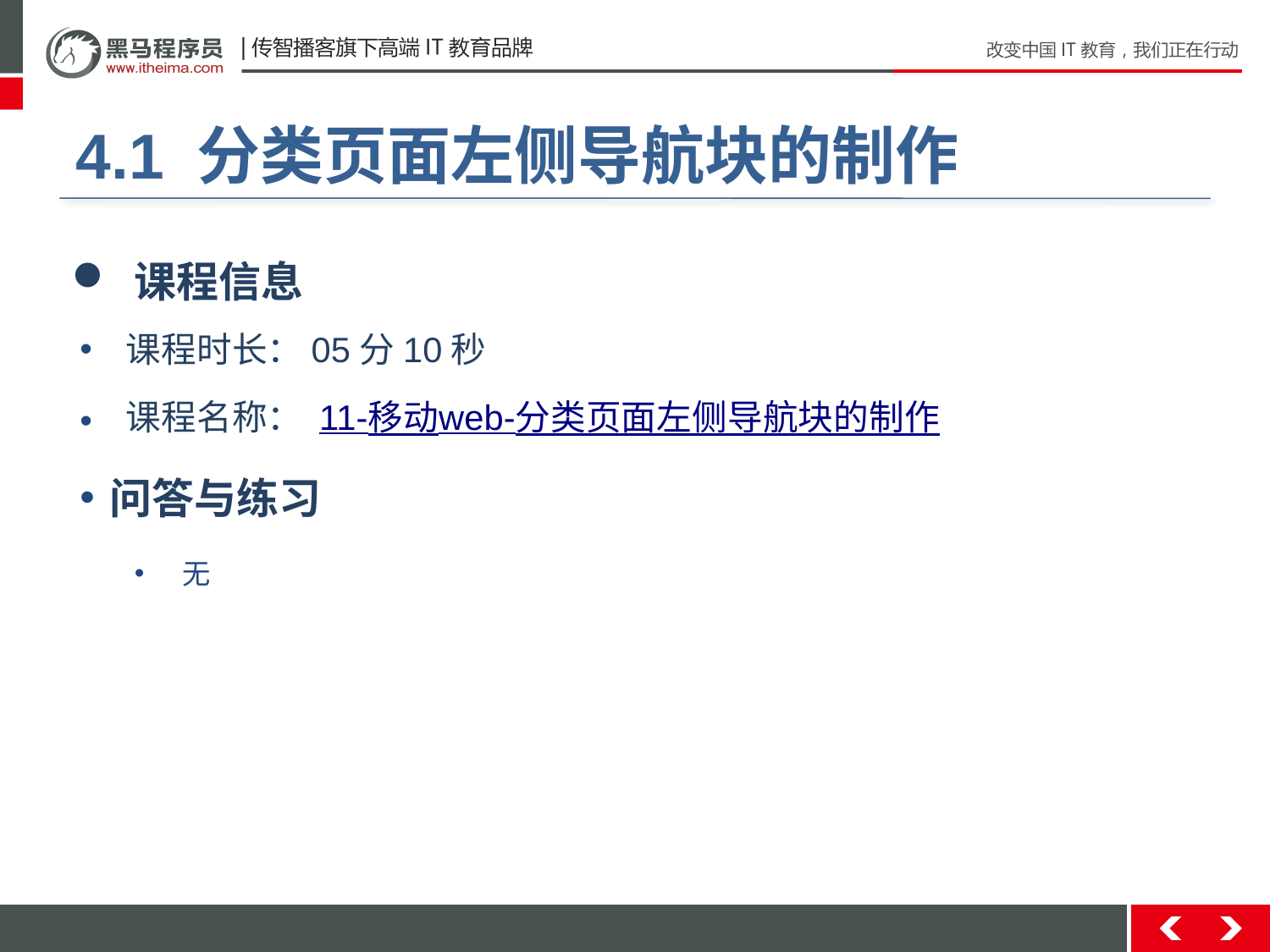

#
4.1 分类页面左侧导航块的制作
 课程信息
 课程时长：05分10秒
 课程名称： 11-移动web-分类页面左侧导航块的制作
问答与练习
无